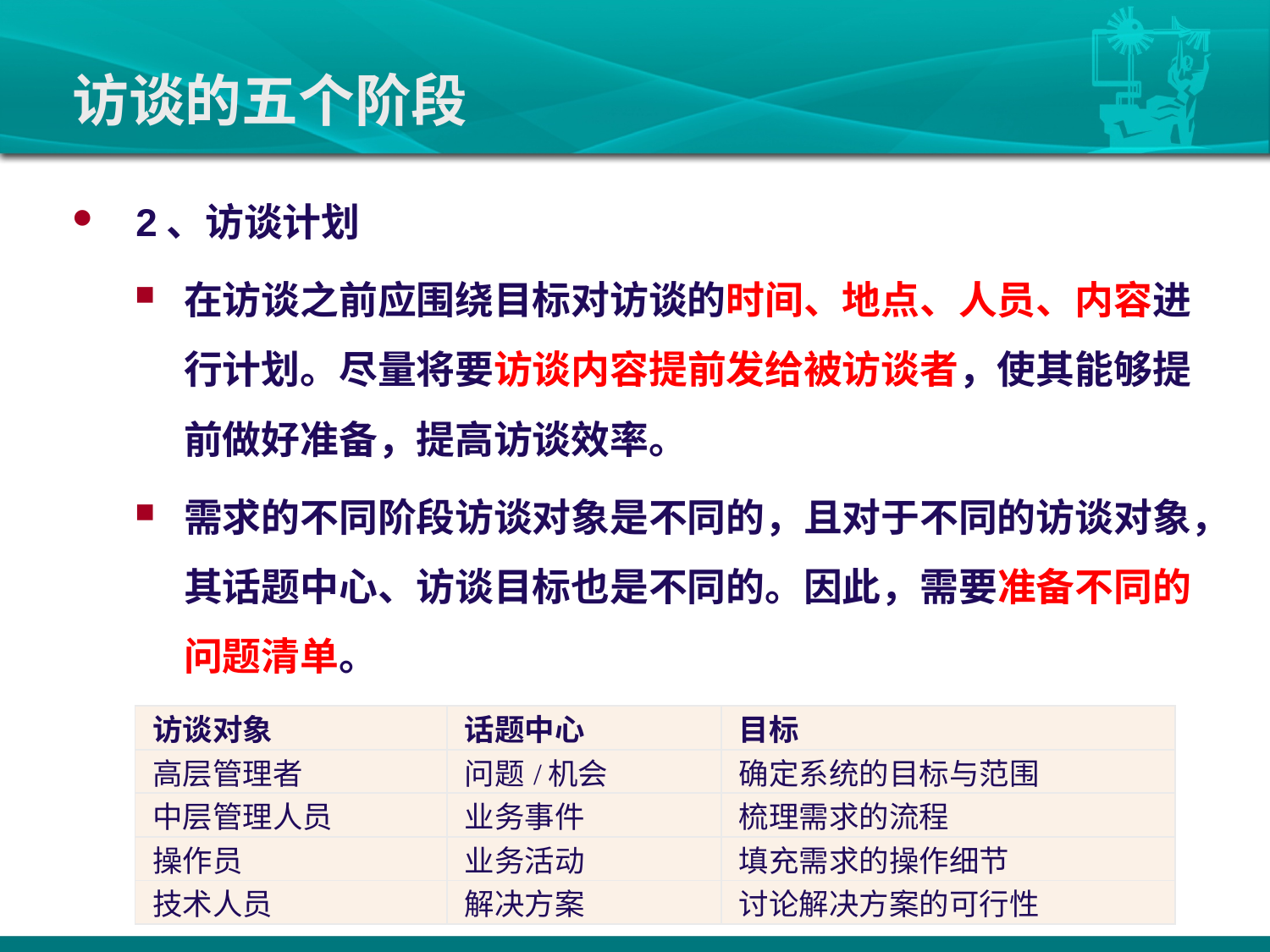

# 访谈的五个阶段
2、访谈计划
在访谈之前应围绕目标对访谈的时间、地点、人员、内容进行计划。尽量将要访谈内容提前发给被访谈者，使其能够提前做好准备，提高访谈效率。
需求的不同阶段访谈对象是不同的，且对于不同的访谈对象，其话题中心、访谈目标也是不同的。因此，需要准备不同的问题清单。

| 访谈对象 | 话题中心 | 目标 |
| --- | --- | --- |
| 高层管理者 | 问题/机会 | 确定系统的目标与范围 |
| 中层管理人员 | 业务事件 | 梳理需求的流程 |
| 操作员 | 业务活动 | 填充需求的操作细节 |
| 技术人员 | 解决方案 | 讨论解决方案的可行性 |